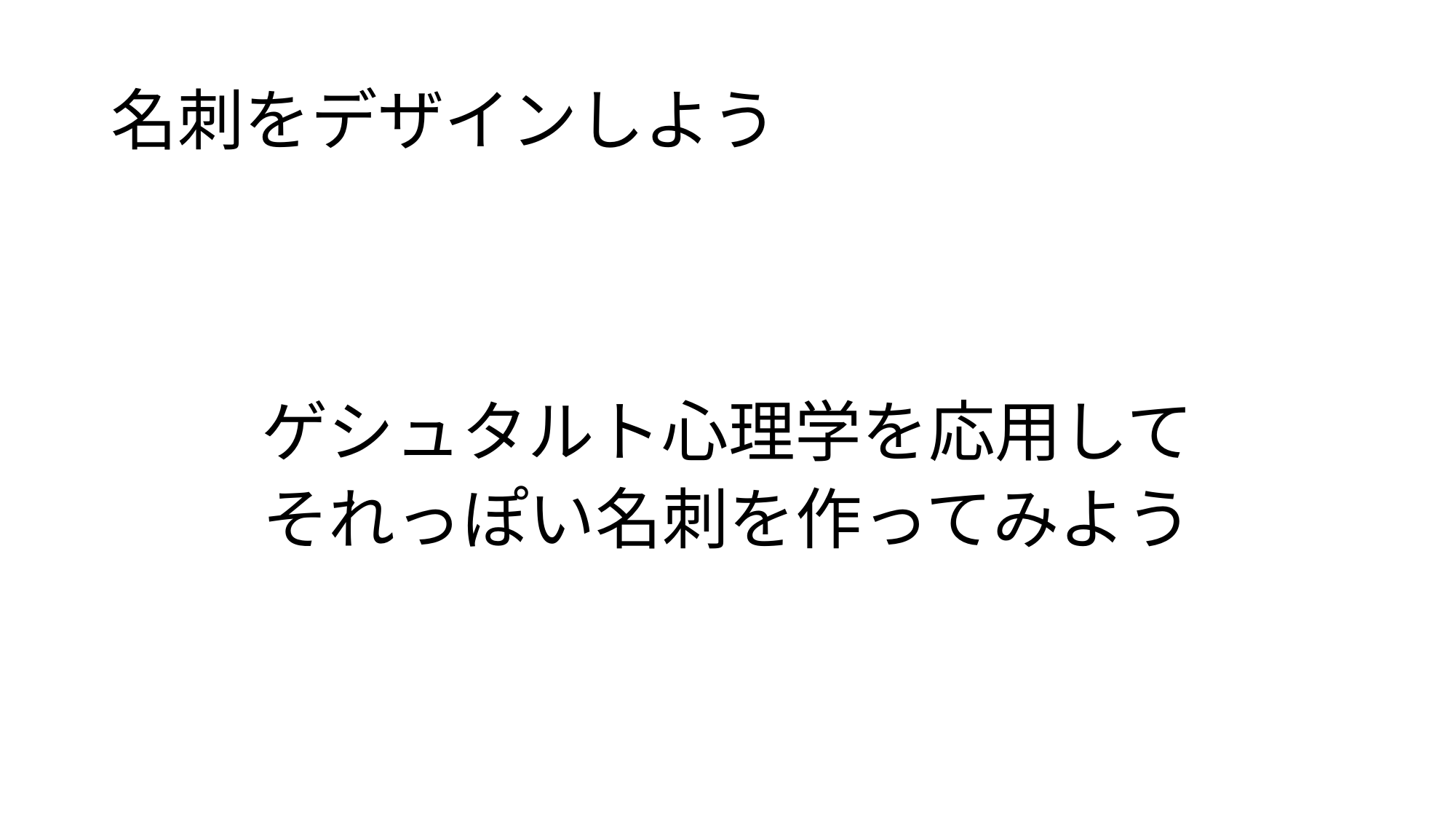

# 名刺をデザインしよう
ゲシュタルト心理学を応用して
それっぽい名刺を作ってみよう